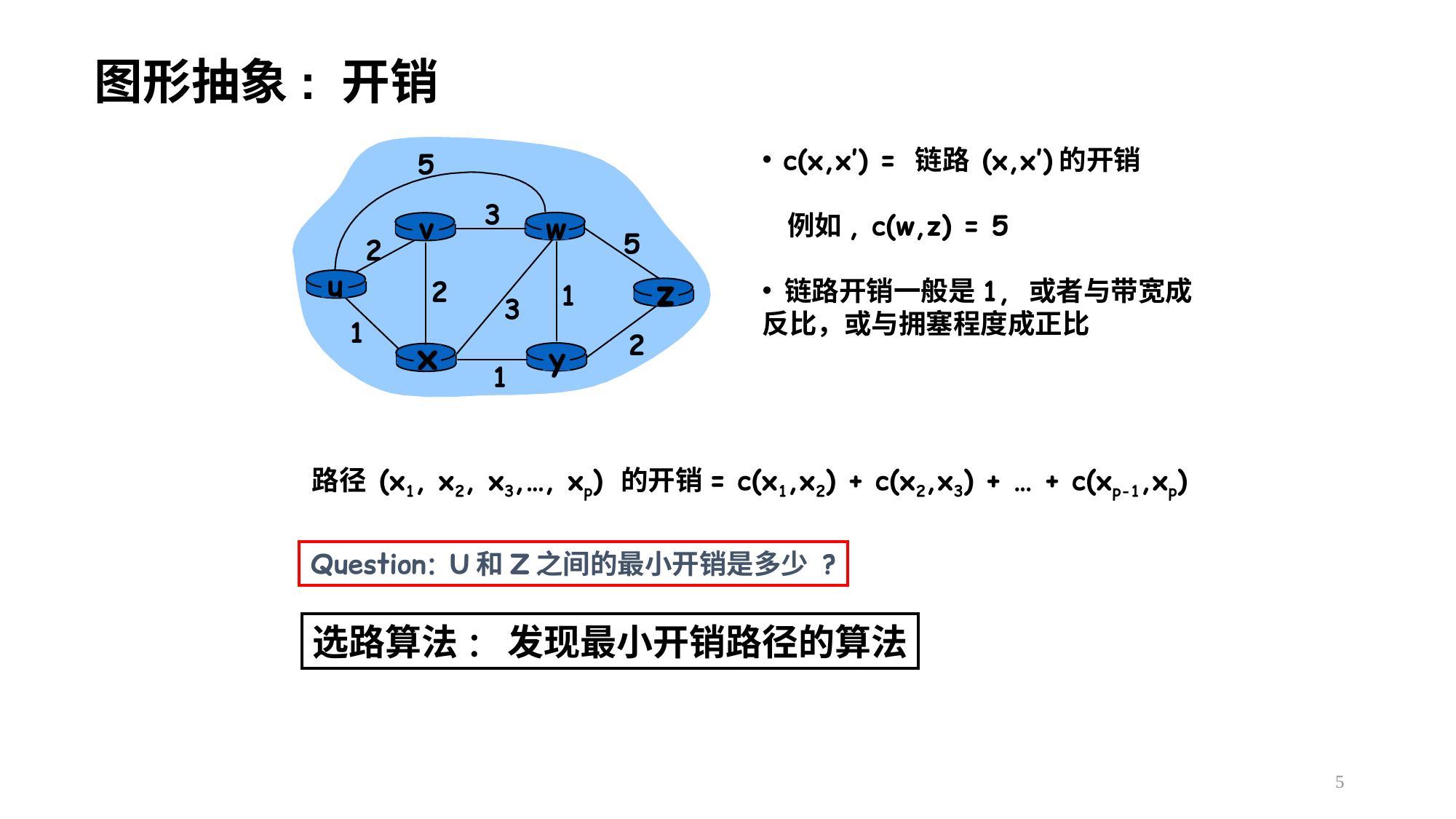

# 图形抽象: 开销
 c(x,x’) = 链路 (x,x’)的开销

   例如, c(w,z) = 5

 链路开销一般是1, 或者与带宽成
反比，或与拥塞程度成正比

5

3
v

w

5

2

u

z

2

1

3

1
2
x

y

1

路径 (x1, x2, x3,…, xp) 的开销= c(x1,x2) + c(x2,x3) + … + c(xp-1,xp)
Question: U和Z之间的最小开销是多少 ?
选路算法: 发现最小开销路径的算法
5